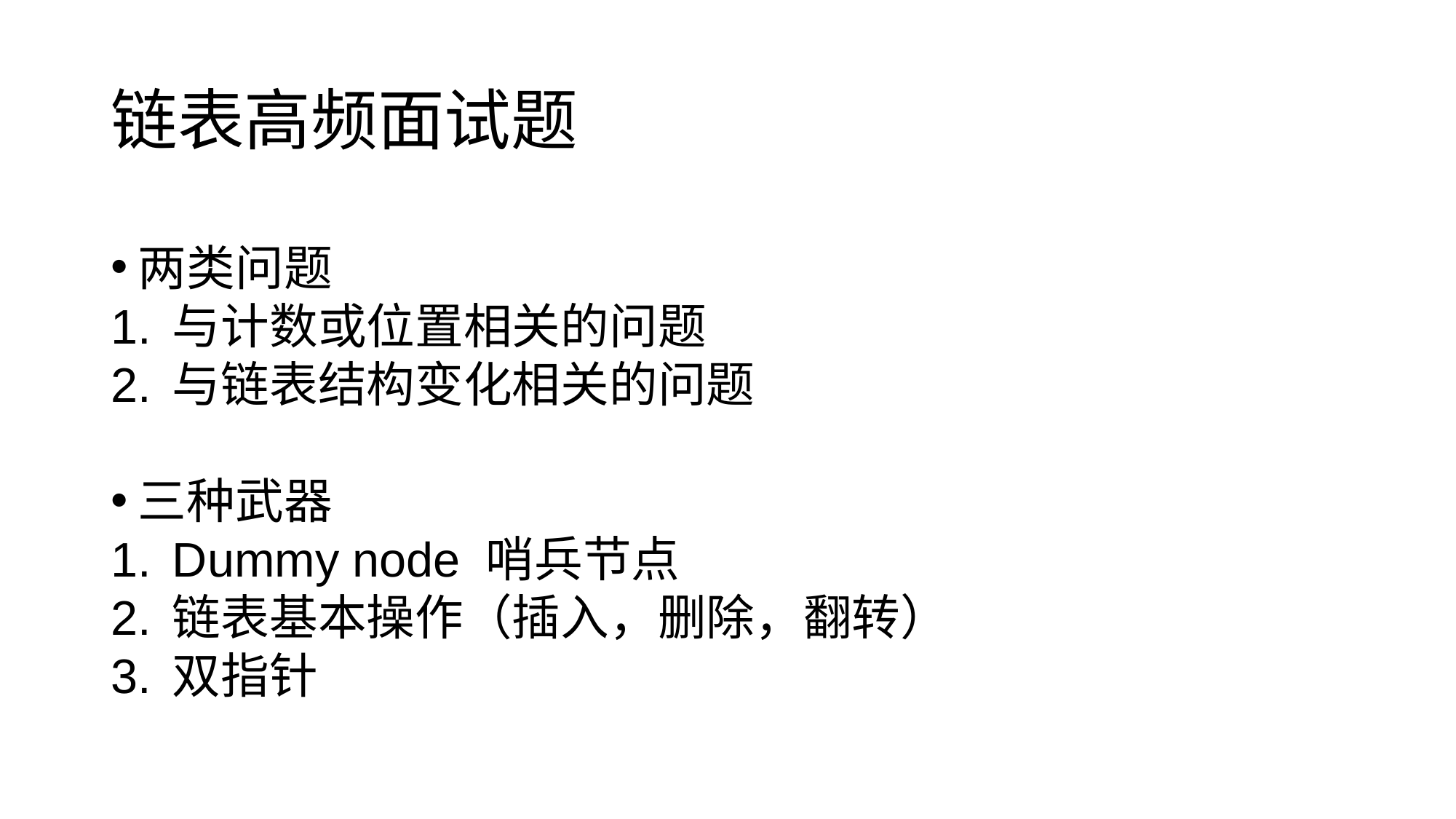

# 链表高频面试题
两类问题
与计数或位置相关的问题
与链表结构变化相关的问题

三种武器
Dummy node 哨兵节点
链表基本操作（插入，删除，翻转）
双指针